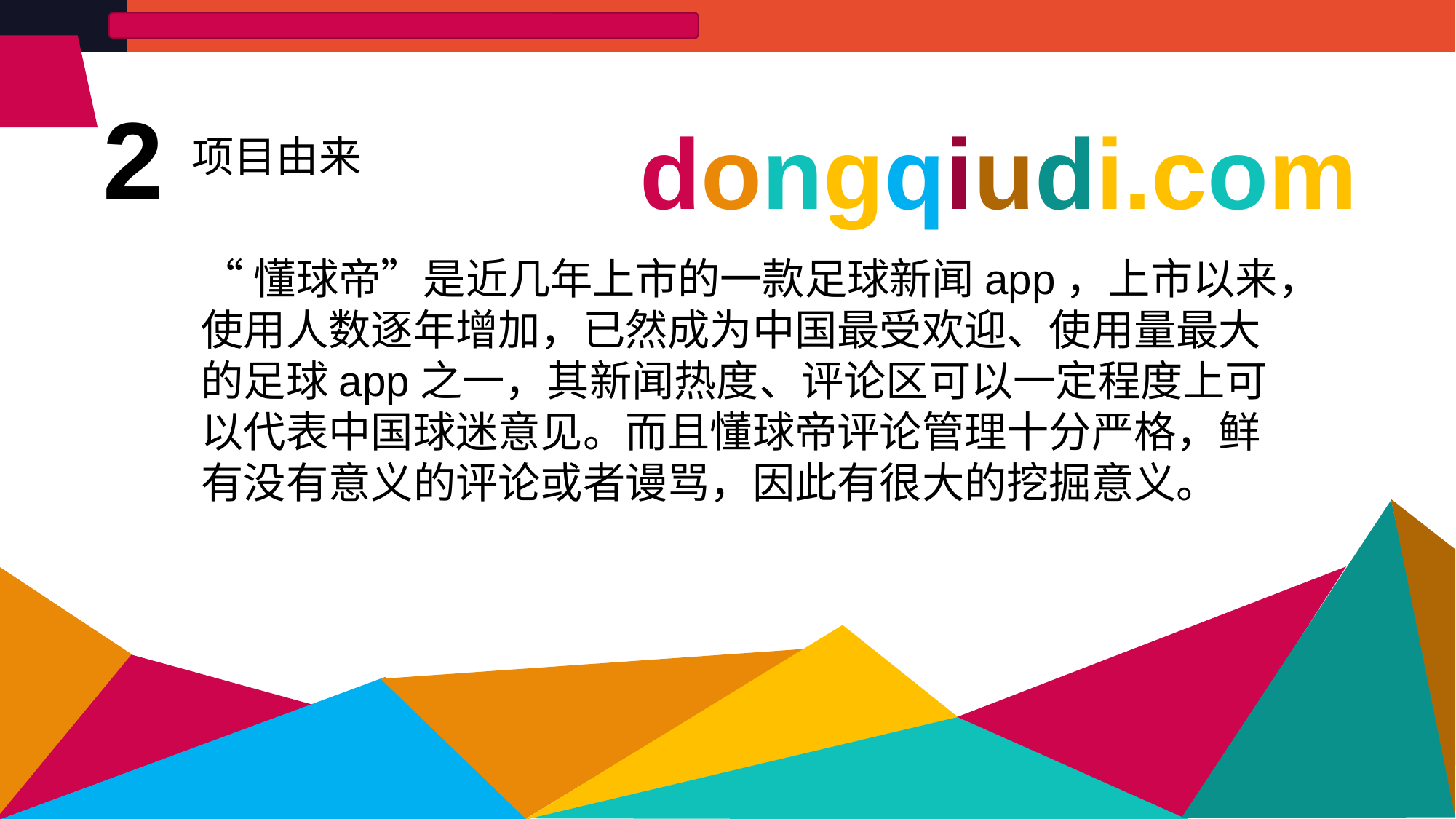

2
dongqiudi.com
项目由来

“懂球帝”是近几年上市的一款足球新闻app，上市以来，使用人数逐年增加，已然成为中国最受欢迎、使用量最大的足球app之一，其新闻热度、评论区可以一定程度上可以代表中国球迷意见。而且懂球帝评论管理十分严格，鲜有没有意义的评论或者谩骂，因此有很大的挖掘意义。